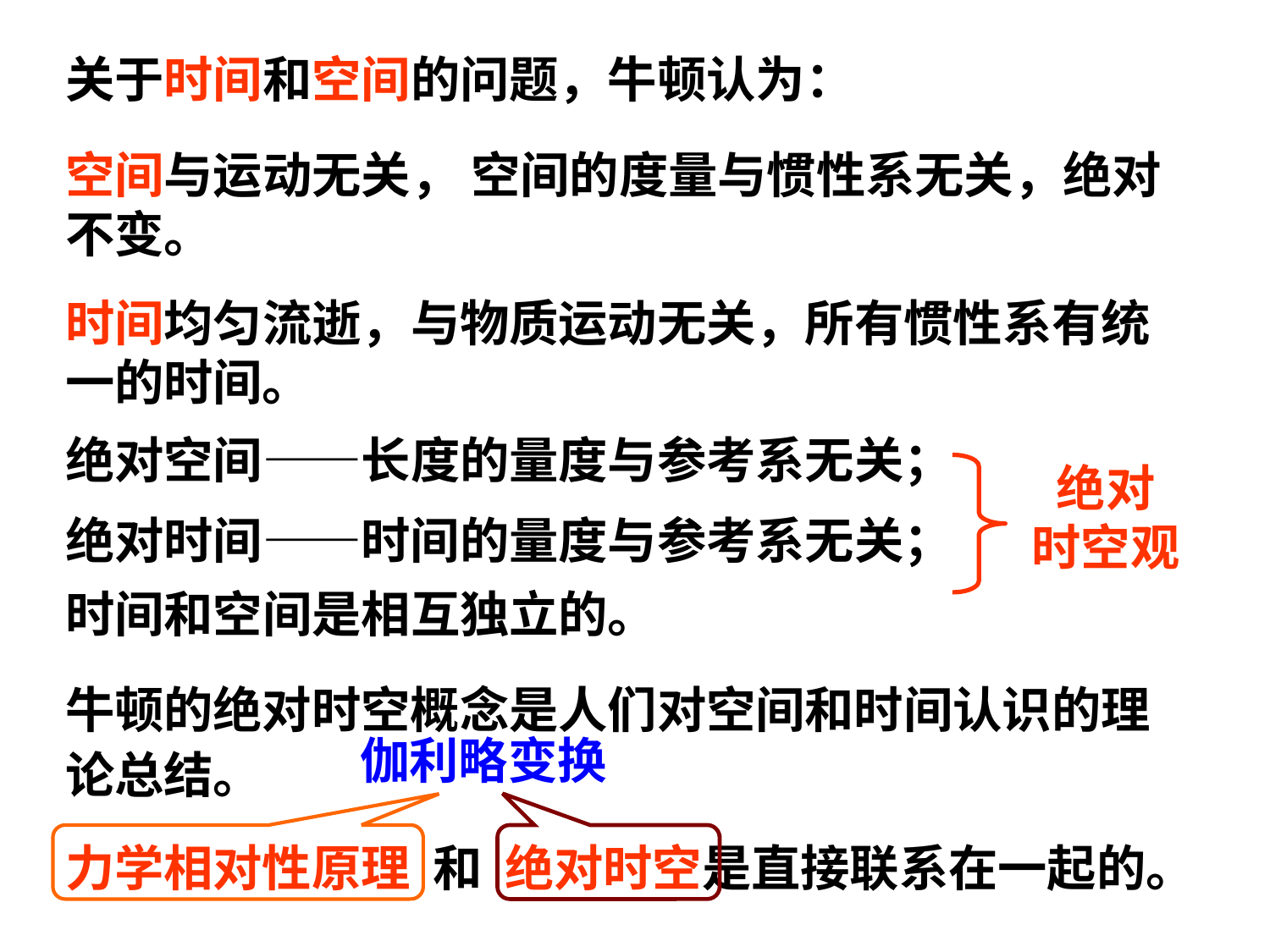

关于时间和空间的问题，牛顿认为：
空间与运动无关， 空间的度量与惯性系无关，绝对不变。
时间均匀流逝，与物质运动无关，所有惯性系有统一的时间。
绝对空间——长度的量度与参考系无关；
绝对
时空观

绝对时间——时间的量度与参考系无关；
时间和空间是相互独立的。
牛顿的绝对时空概念是人们对空间和时间认识的理论总结。
伽利略变换
力学相对性原理  和  绝对时空是直接联系在一起的。

7